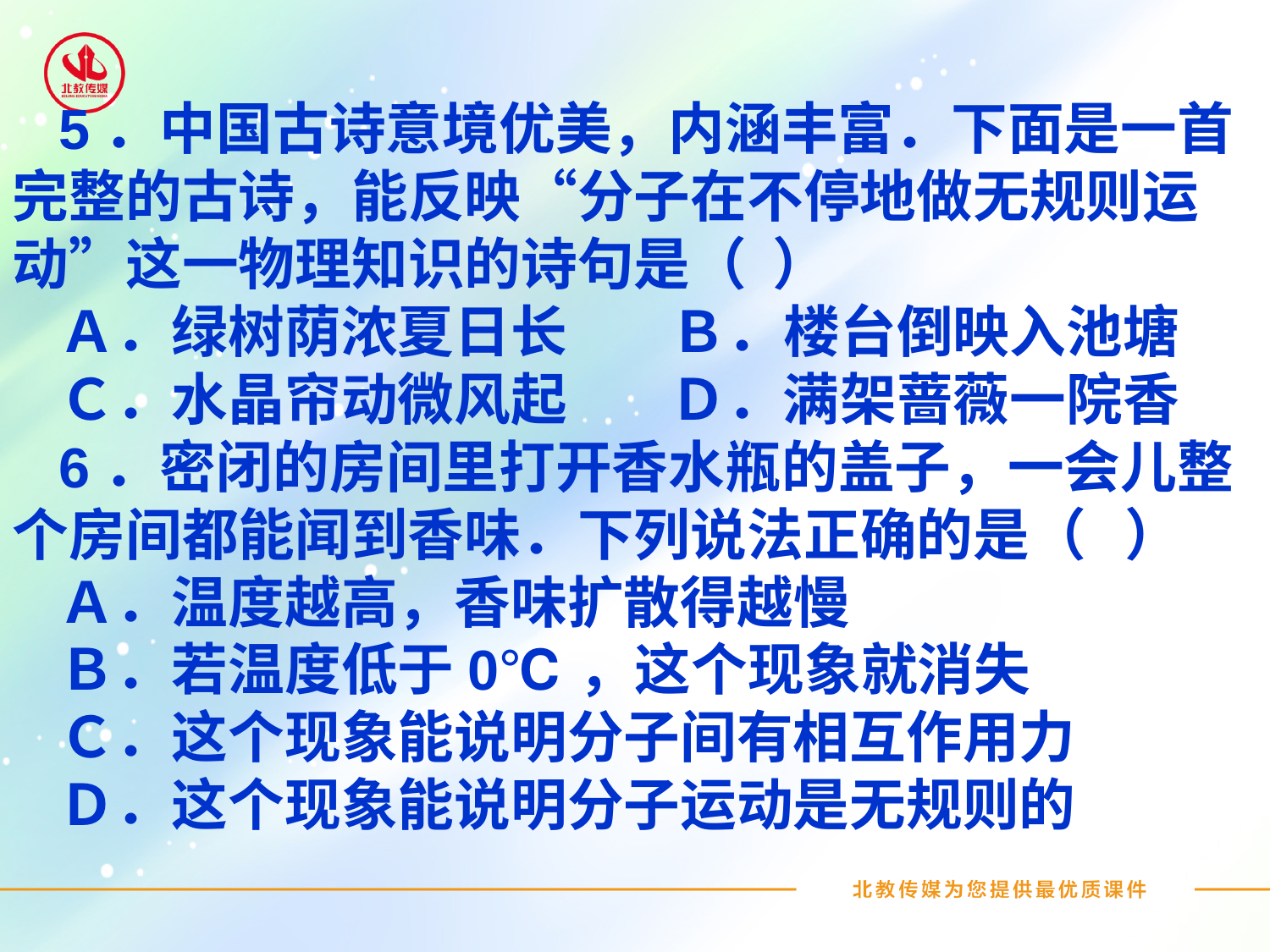

5．中国古诗意境优美，内涵丰富．下面是一首完整的古诗，能反映“分子在不停地做无规则运动”这一物理知识的诗句是（  ）
Ａ．绿树荫浓夏日长        Ｂ．楼台倒映入池塘
Ｃ．水晶帘动微风起        Ｄ．满架蔷薇一院香
6．密闭的房间里打开香水瓶的盖子，一会儿整个房间都能闻到香味．下列说法正确的是（   ）
Ａ．温度越高，香味扩散得越慢
Ｂ．若温度低于0℃，这个现象就消失
Ｃ．这个现象能说明分子间有相互作用力
Ｄ．这个现象能说明分子运动是无规则的